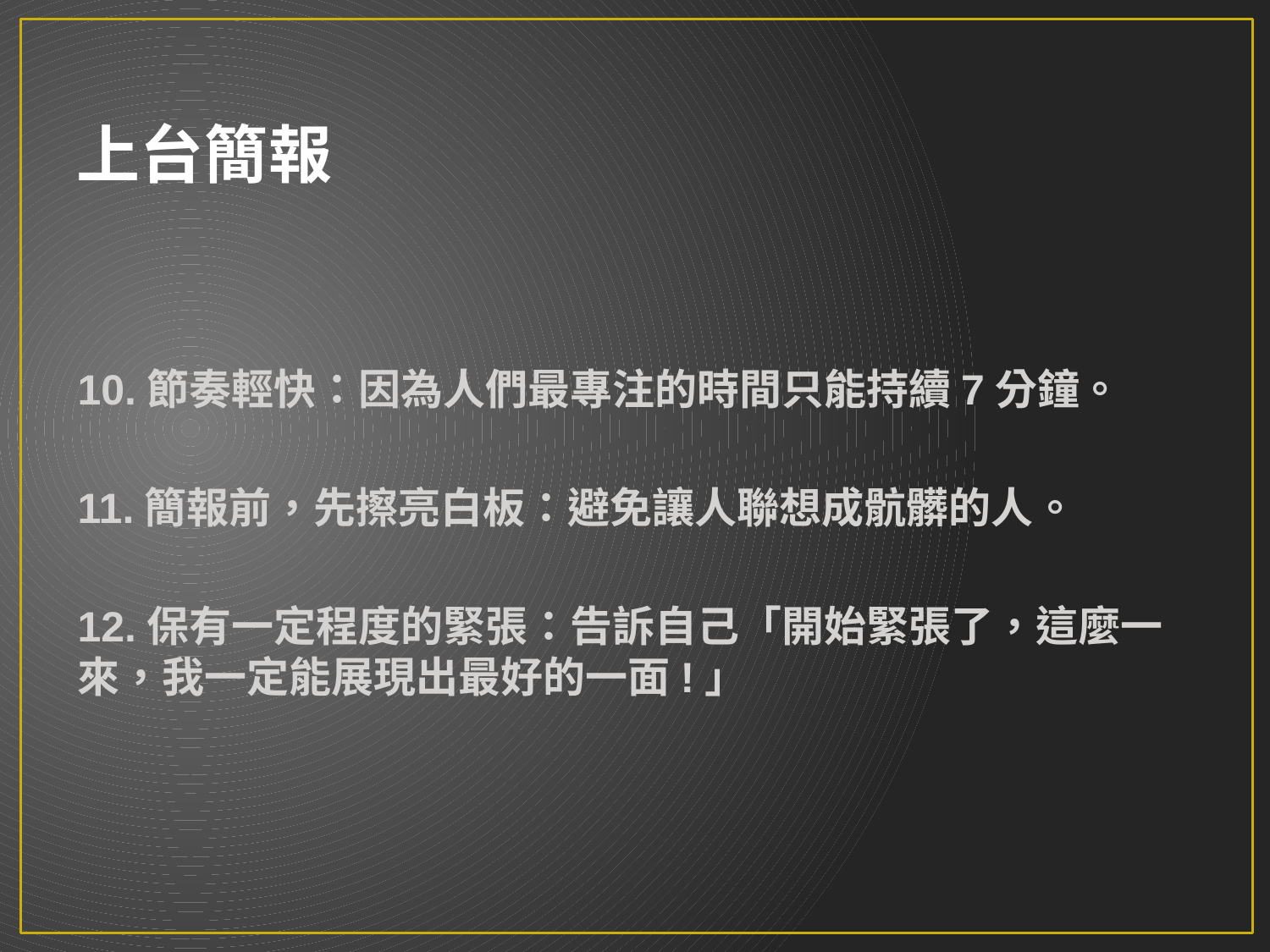

# 上台簡報
10.節奏輕快：因為人們最專注的時間只能持續7分鐘。

11.簡報前，先擦亮白板：避免讓人聯想成骯髒的人。

12.保有一定程度的緊張：告訴自己「開始緊張了，這麼一來，我一定能展現出最好的一面!」